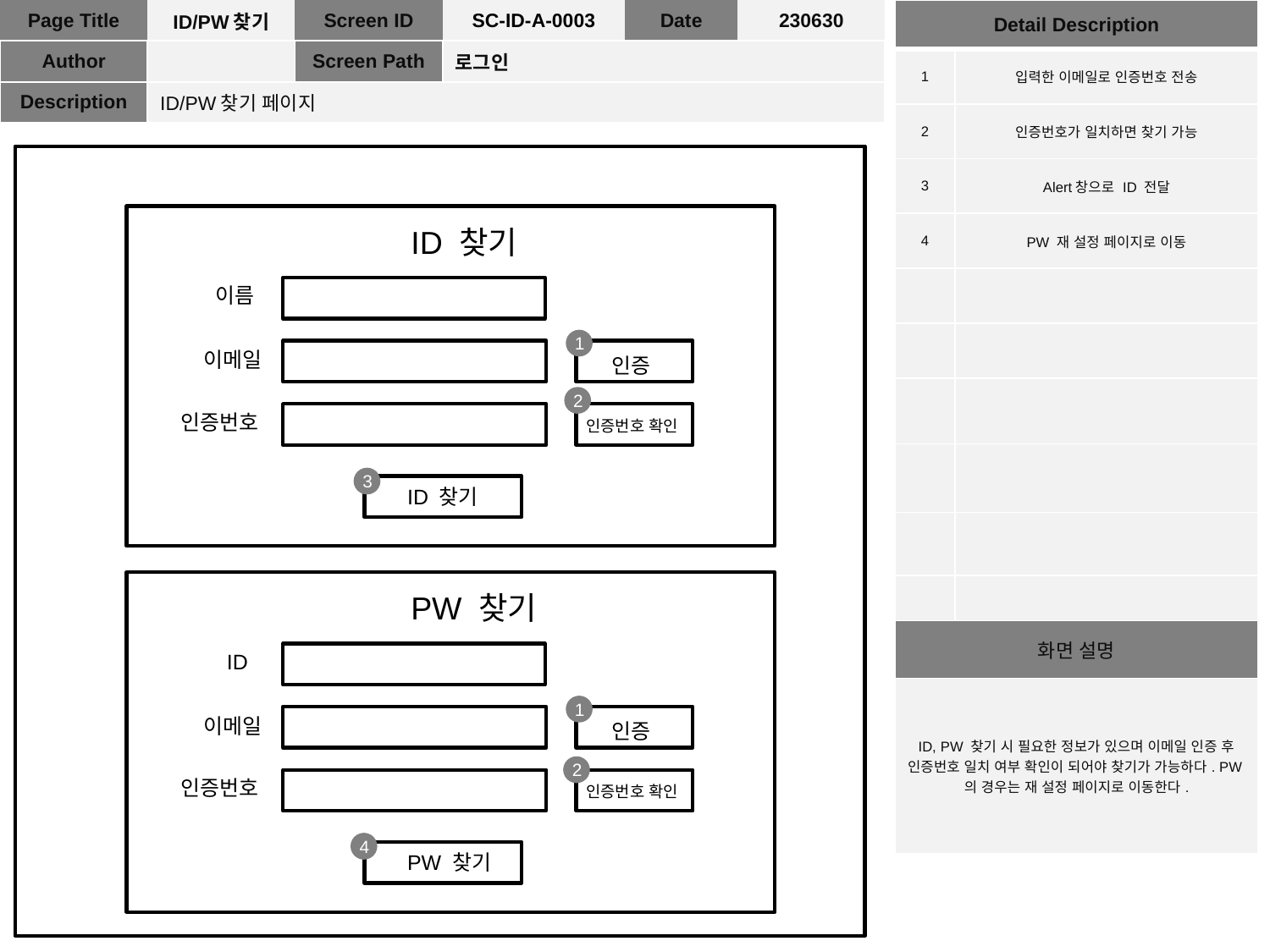

| Page Title | ID/PW찾기 | Screen ID | SC-ID-A-0003 | Date | 230630 |
| --- | --- | --- | --- | --- | --- |
| Author |  | Screen Path | 로그인 |  |  |
| Description | ID/PW찾기 페이지 |  |  |  |  |
| Detail Description |  |
| --- | --- |
| 1 | 입력한 이메일로 인증번호 전송 |
| 2 | 인증번호가 일치하면 찾기 가능 |
| 3 | Alert창으로 ID 전달 |
| 4 | PW 재 설정 페이지로 이동 |
|  |  |
|  |  |
|  |  |
|  |  |
|  |  |
|  |  |
| 화면 설명 |  |
| ID, PW 찾기 시 필요한 정보가 있으며 이메일 인증 후 인증번호 일치 여부 확인이 되어야 찾기가 가능하다. PW의 경우는 재 설정 페이지로 이동한다. |  |

ID 찾기
이름

1

이메일

인증
2
2

인증번호

인증번호 확인
3

ID 찾기

PW 찾기
ID

1

이메일

인증
2
2

인증번호

인증번호 확인
4

PW 찾기